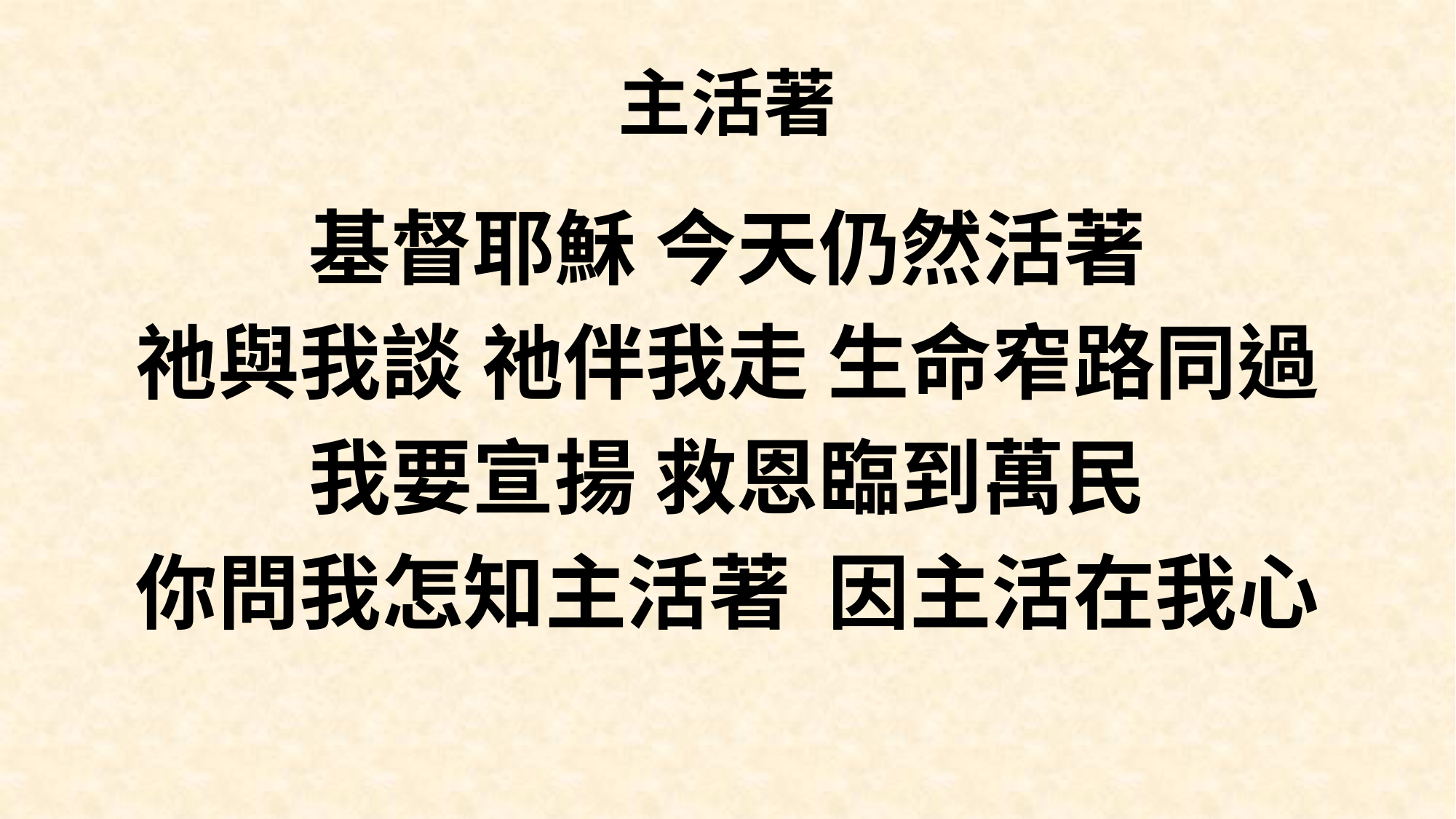

# 主活著
基督耶穌 今天仍然活著
祂與我談 祂伴我走 生命窄路同過
我要宣揚 救恩臨到萬民
你問我怎知主活著  因主活在我心